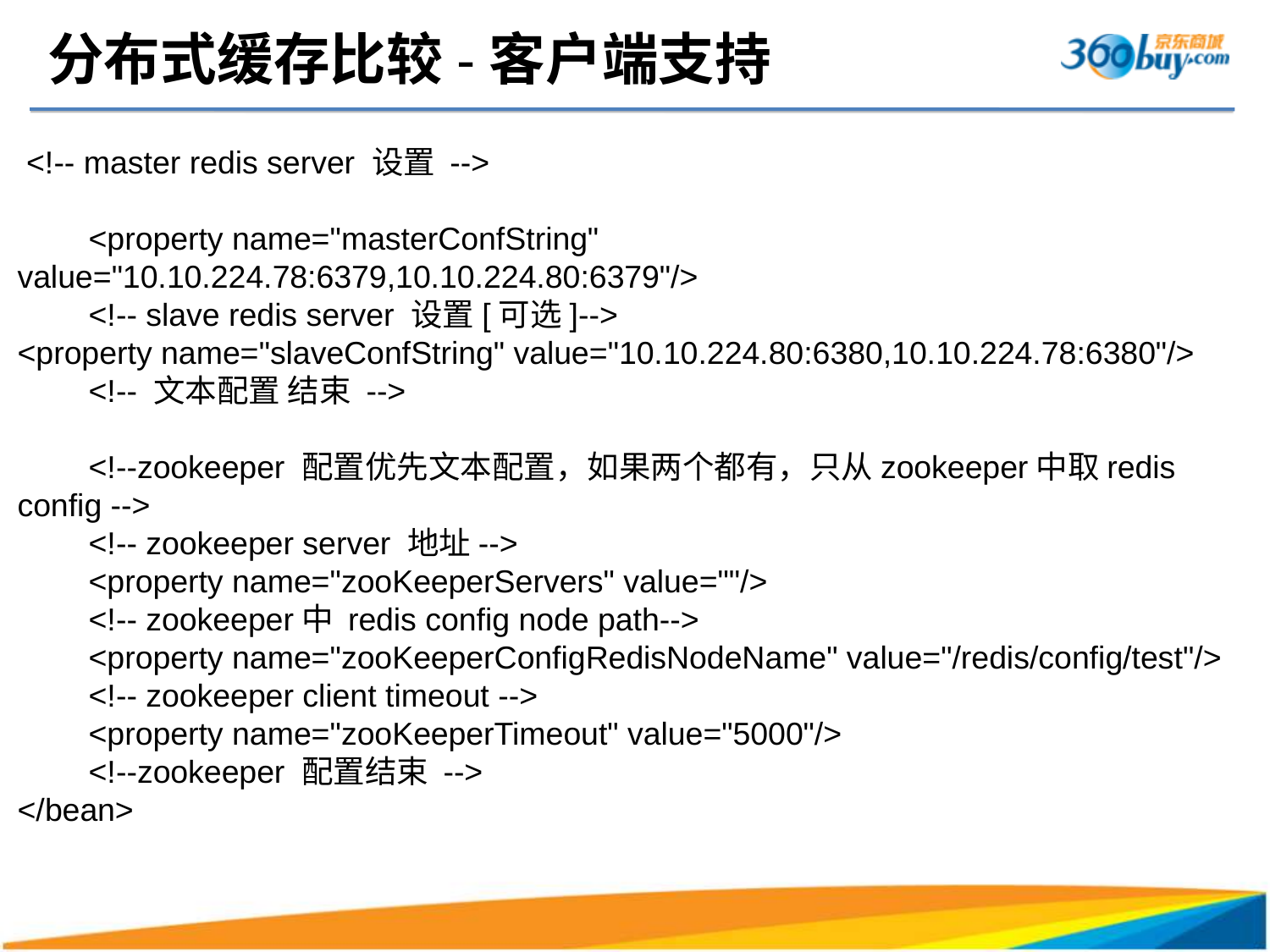

# 分布式缓存比较-客户端支持
 <!-- master redis server 设置 -->

        <property name="masterConfString" value="10.10.224.78:6379,10.10.224.80:6379"/>
        <!-- slave redis server 设置[可选]-->
<property name="slaveConfString" value="10.10.224.80:6380,10.10.224.78:6380"/>
        <!-- 文本配置 结束 -->

        <!--zookeeper 配置优先文本配置，如果两个都有，只从zookeeper中取redis config -->
        <!-- zookeeper server 地址-->
        <property name="zooKeeperServers" value=""/>
        <!-- zookeeper中 redis config node path-->
        <property name="zooKeeperConfigRedisNodeName" value="/redis/config/test"/>
        <!-- zookeeper client timeout -->
        <property name="zooKeeperTimeout" value="5000"/>
        <!--zookeeper 配置结束 -->
</bean>